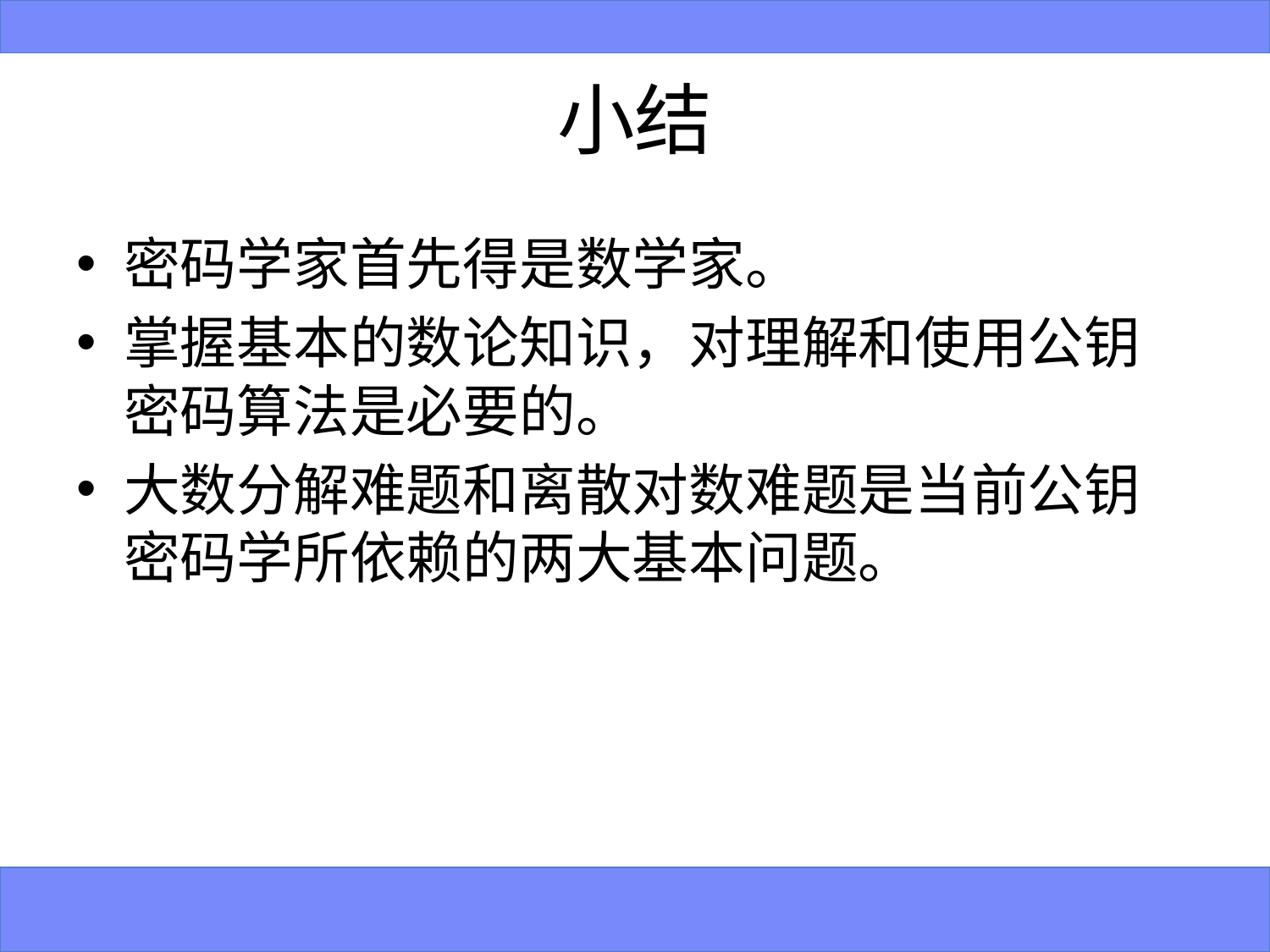

# 小结
密码学家首先得是数学家。
掌握基本的数论知识，对理解和使用公钥密码算法是必要的。
大数分解难题和离散对数难题是当前公钥密码学所依赖的两大基本问题。